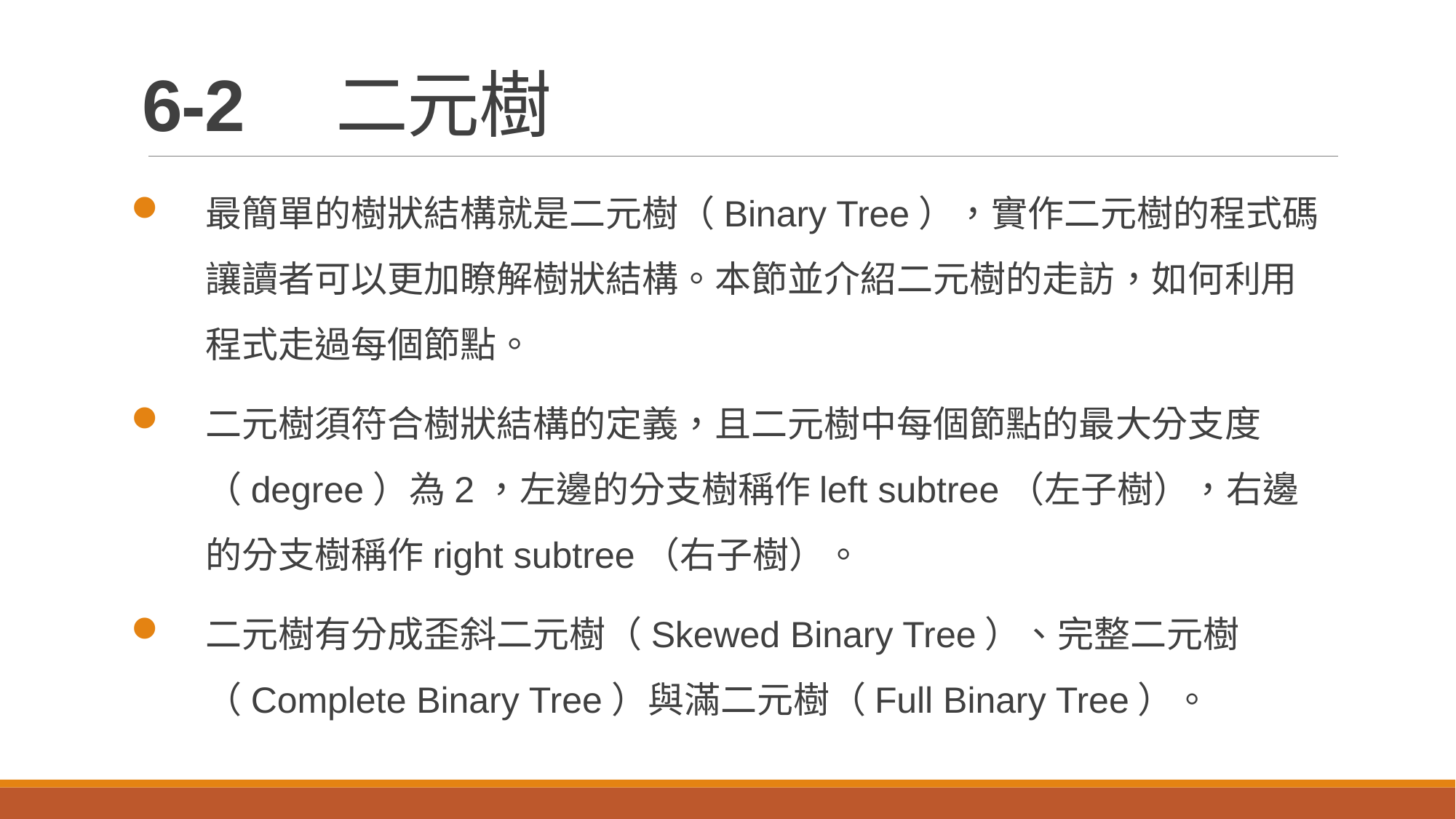

# 6-2　二元樹
最簡單的樹狀結構就是二元樹（Binary Tree），實作二元樹的程式碼讓讀者可以更加瞭解樹狀結構。本節並介紹二元樹的走訪，如何利用程式走過每個節點。
二元樹須符合樹狀結構的定義，且二元樹中每個節點的最大分支度（degree）為2，左邊的分支樹稱作left subtree（左子樹），右邊的分支樹稱作right subtree（右子樹）。
二元樹有分成歪斜二元樹（Skewed Binary Tree）、完整二元樹（Complete Binary Tree）與滿二元樹（Full Binary Tree）。